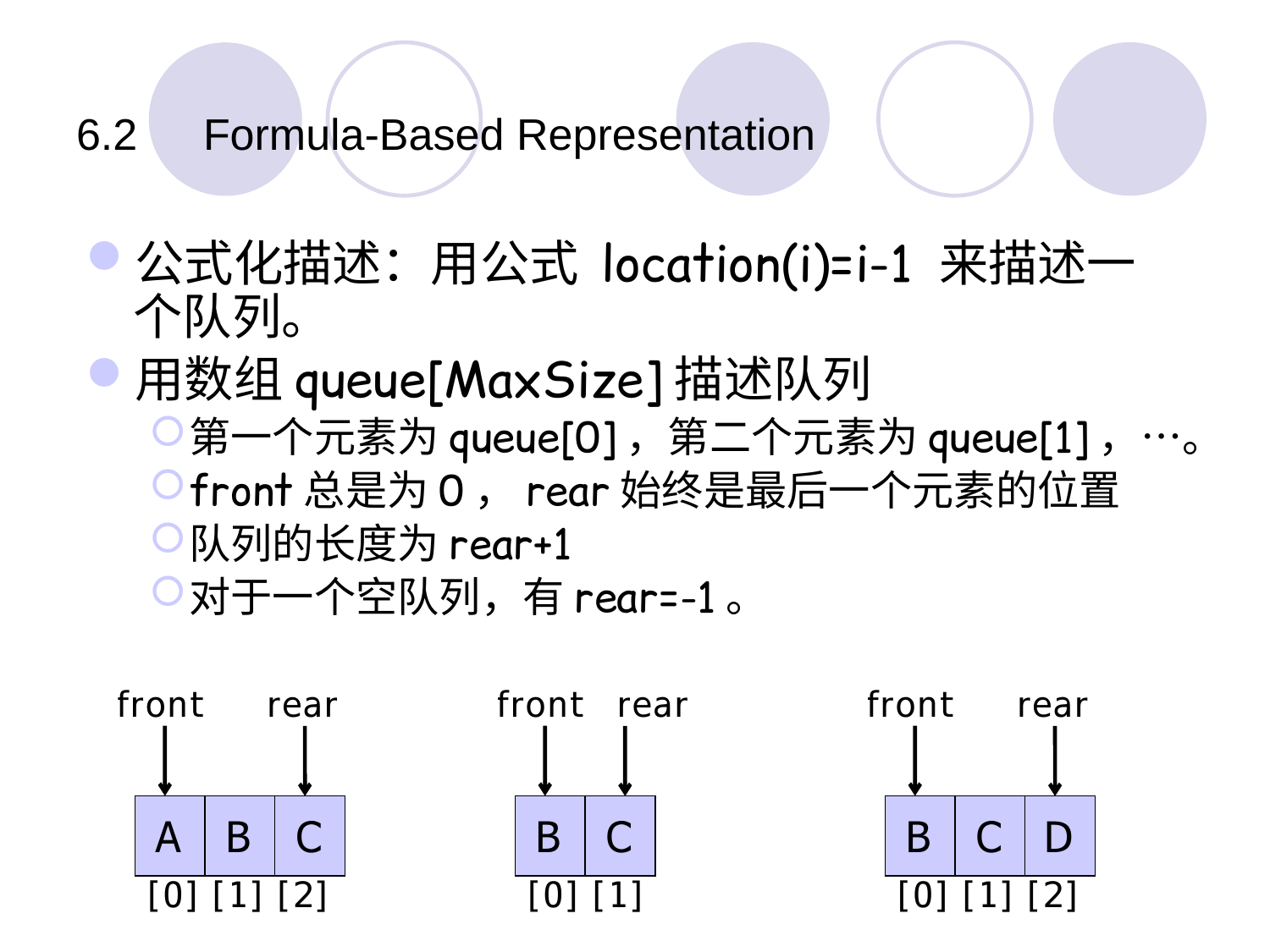

# 6.2	Formula-Based Representation
公式化描述：用公式 location(i)=i-1 来描述一个队列。
用数组queue[MaxSize]描述队列
第一个元素为queue[0]，第二个元素为queue[1]，…。
front总是为0，rear始终是最后一个元素的位置
队列的长度为rear+1
对于一个空队列，有rear=-1。
front
rear
front
rear
front
rear

A
B
C
B
C
B
C
D
[0] [1] [2]
[0] [1]
[0] [1] [2]

5